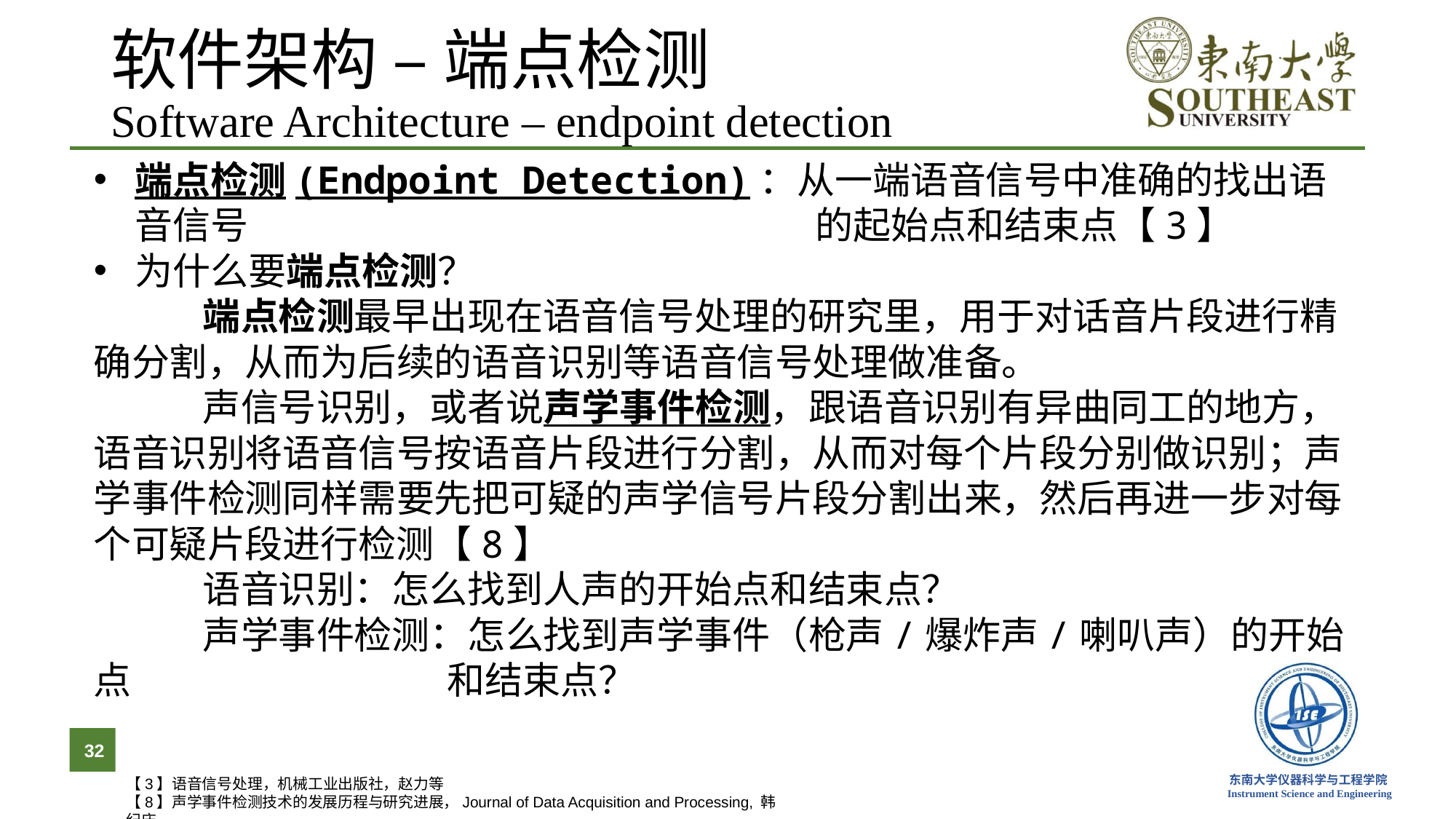

# 软件架构 – 端点检测 Software Architecture – endpoint detection
端点检测(Endpoint Detection)：从一端语音信号中准确的找出语音信号					   的起始点和结束点【3】
为什么要端点检测？
	端点检测最早出现在语音信号处理的研究里，用于对话音片段进行精确分割，从而为后续的语音识别等语音信号处理做准备。
	声信号识别，或者说声学事件检测，跟语音识别有异曲同工的地方，语音识别将语音信号按语音片段进行分割，从而对每个片段分别做识别；声学事件检测同样需要先把可疑的声学信号片段分割出来，然后再进一步对每个可疑片段进行检测【8】
	语音识别：怎么找到人声的开始点和结束点？
	声学事件检测：怎么找到声学事件（枪声/爆炸声/喇叭声）的开始点			   和结束点？

32
【3】语音信号处理，机械工业出版社，赵力等
【8】声学事件检测技术的发展历程与研究进展，Journal of Data Acquisition and Processing, 韩纪庆